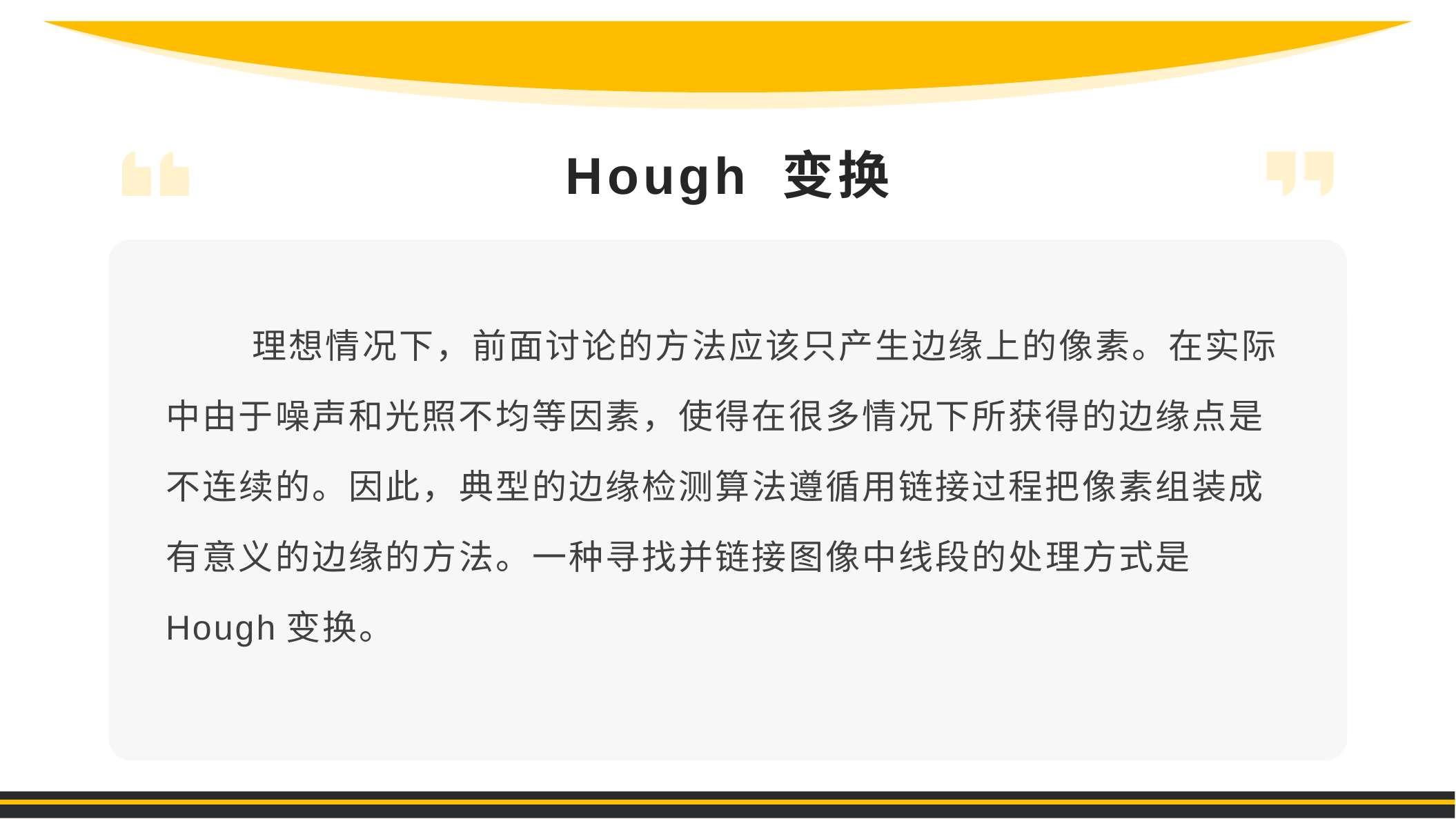

Hough 变换

        理想情况下，前面讨论的方法应该只产生边缘上的像素。在实际中由于噪声和光照不均等因素，使得在很多情况下所获得的边缘点是不连续的。因此，典型的边缘检测算法遵循用链接过程把像素组装成有意义的边缘的方法。一种寻找并链接图像中线段的处理方式是Hough变换。